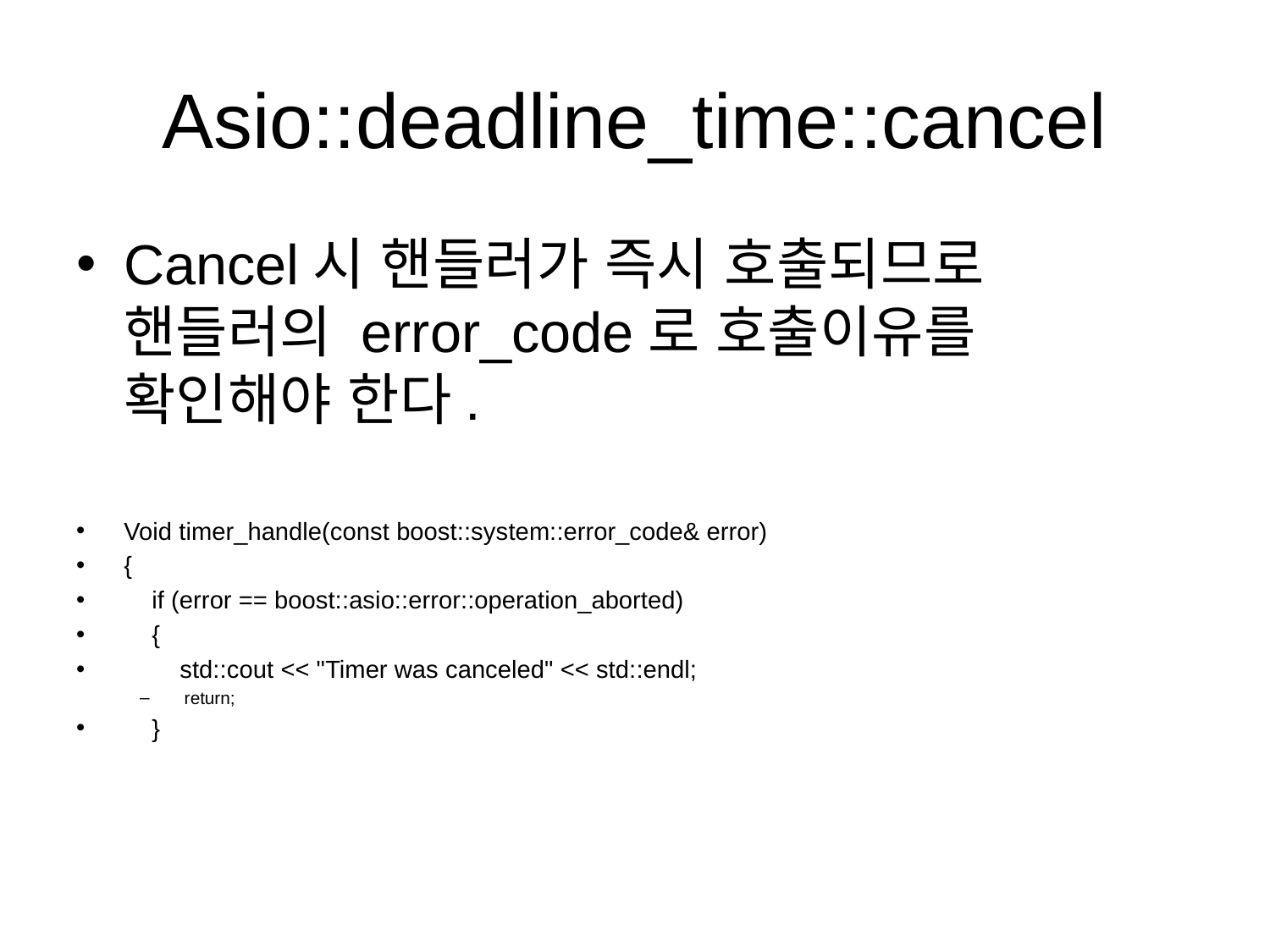

# Asio::deadline_time::cancel
Cancel시 핸들러가 즉시 호출되므로 핸들러의 error_code로 호출이유를 확인해야 한다.

Void timer_handle(const boost::system::error_code& error)
{
    if (error == boost::asio::error::operation_aborted)
    {
        std::cout << "Timer was canceled" << std::endl;
 return;
    }